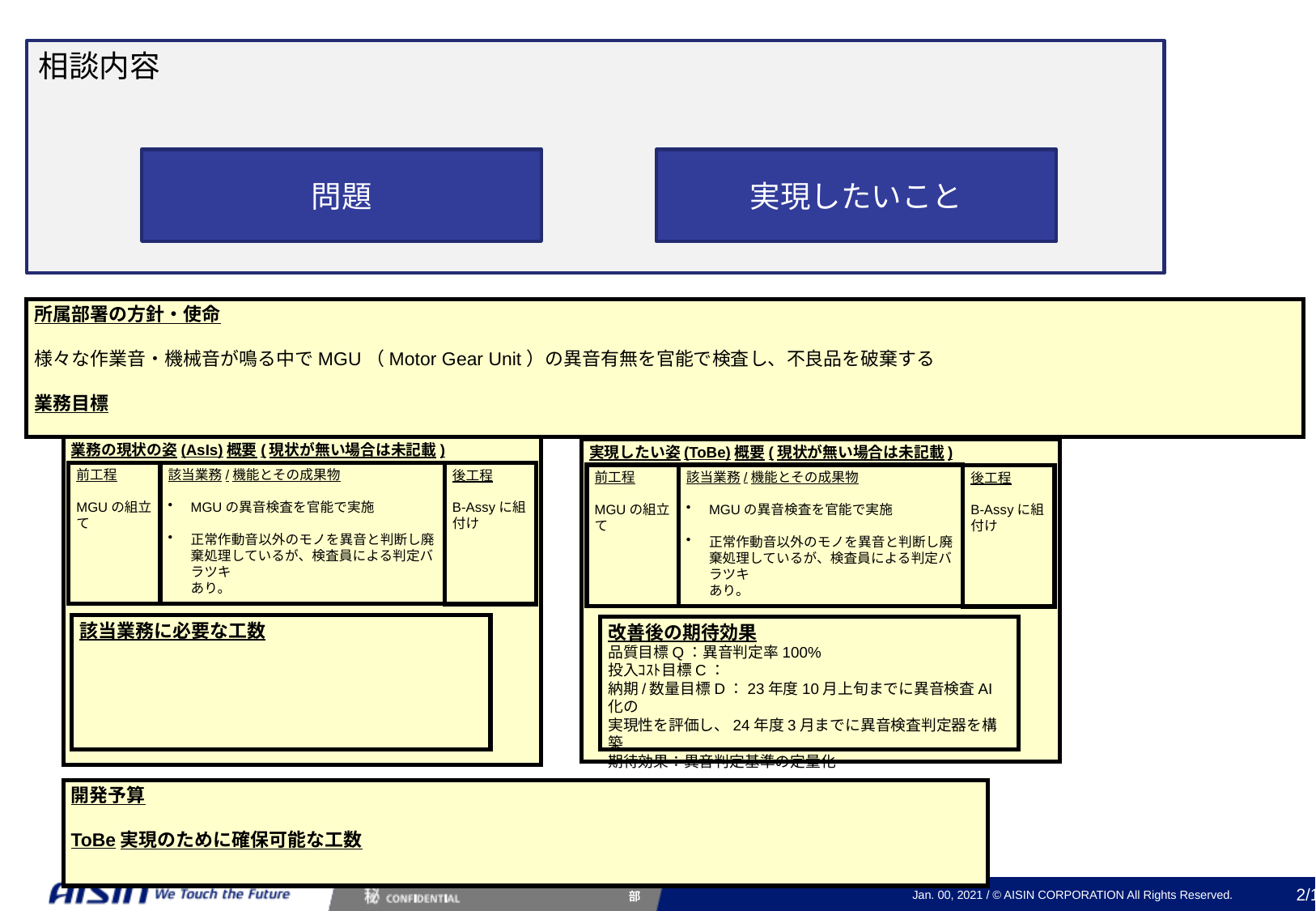

相談内容
問題
実現したいこと
所属部署の方針・使命

様々な作業音・機械音が鳴る中でMGU（Motor Gear Unit）の異音有無を官能で検査し、不良品を破棄する

業務目標

業務の現状の姿(AsIs)概要(現状が無い場合は未記載)

実現したい姿(ToBe)概要(現状が無い場合は未記載)

前工程

MGUの組立て
該当業務/機能とその成果物

MGUの異音検査を官能で実施

正常作動音以外のモノを異音と判断し廃棄処理しているが、検査員による判定バラツキ
あり。
後工程

B-Assyに組付け

前工程

MGUの組立て
該当業務/機能とその成果物

MGUの異音検査を官能で実施

正常作動音以外のモノを異音と判断し廃棄処理しているが、検査員による判定バラツキ
あり。
後工程

B-Assyに組付け

該当業務に必要な工数

改善後の期待効果
品質目標Q：異音判定率100%
投入ｺｽﾄ目標C：
納期/数量目標D：23年度10月上旬までに異音検査AI化の
実現性を評価し、24年度3月までに異音検査判定器を構築
期待効果：異音判定基準の定量化

開発予算

ToBe実現のために確保可能な工数